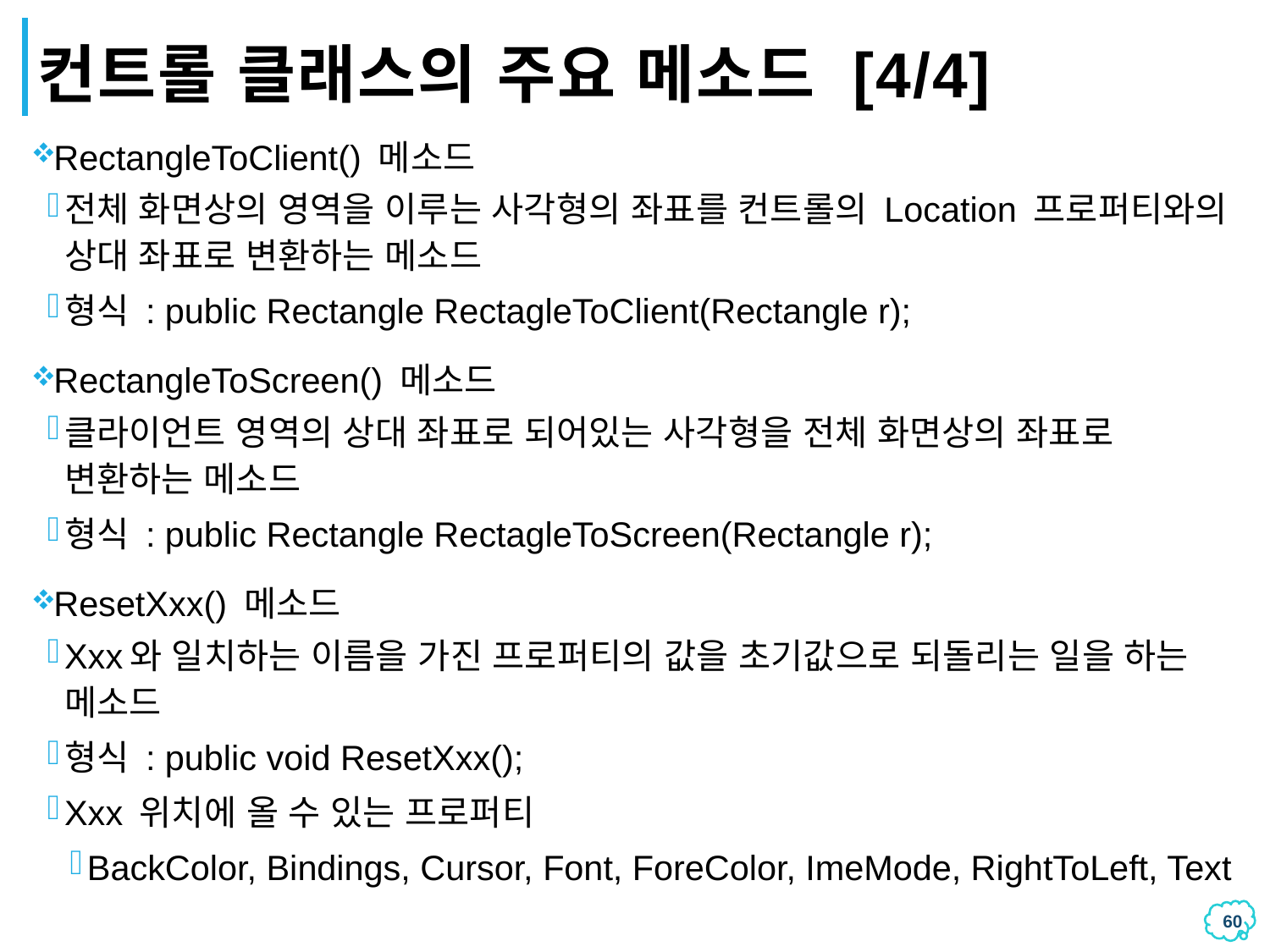

# 컨트롤 클래스의 주요 메소드 [4/4]
RectangleToClient() 메소드
전체 화면상의 영역을 이루는 사각형의 좌표를 컨트롤의 Location 프로퍼티와의 상대 좌표로 변환하는 메소드
형식 : public Rectangle RectagleToClient(Rectangle r);
RectangleToScreen() 메소드
클라이언트 영역의 상대 좌표로 되어있는 사각형을 전체 화면상의 좌표로 변환하는 메소드
형식 : public Rectangle RectagleToScreen(Rectangle r);
ResetXxx() 메소드
Xxx와 일치하는 이름을 가진 프로퍼티의 값을 초기값으로 되돌리는 일을 하는 메소드
형식 : public void ResetXxx();
Xxx 위치에 올 수 있는 프로퍼티
BackColor, Bindings, Cursor, Font, ForeColor, ImeMode, RightToLeft, Text
60